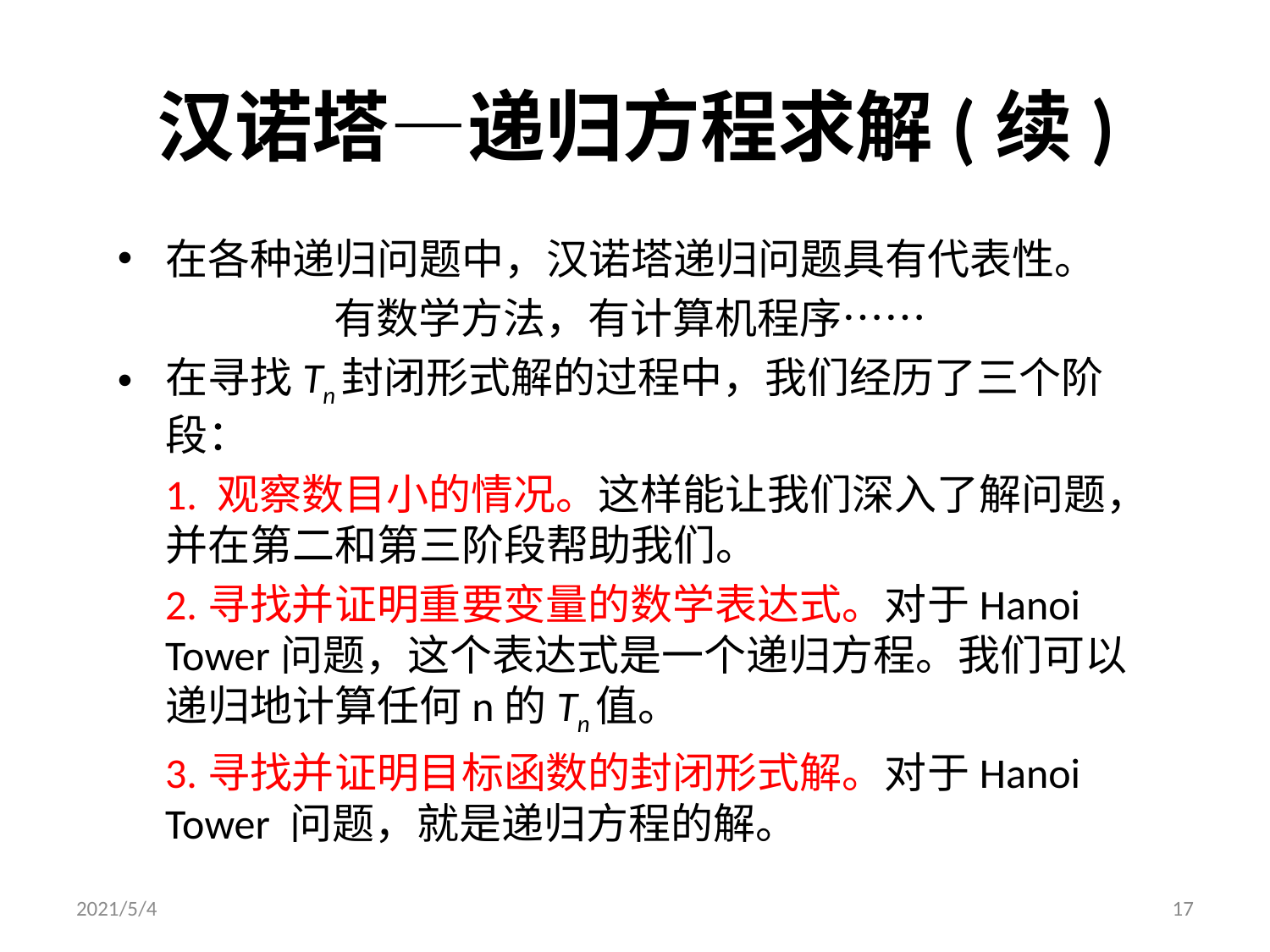

# 汉诺塔—递归方程求解(续)
在各种递归问题中，汉诺塔递归问题具有代表性。
有数学方法，有计算机程序……
在寻找Tn封闭形式解的过程中，我们经历了三个阶段：
	1. 观察数目小的情况。这样能让我们深入了解问题，并在第二和第三阶段帮助我们。
	2.寻找并证明重要变量的数学表达式。对于Hanoi Tower问题，这个表达式是一个递归方程。我们可以递归地计算任何n的Tn值。
	3.寻找并证明目标函数的封闭形式解。对于Hanoi Tower 问题，就是递归方程的解。
2021/5/4
17